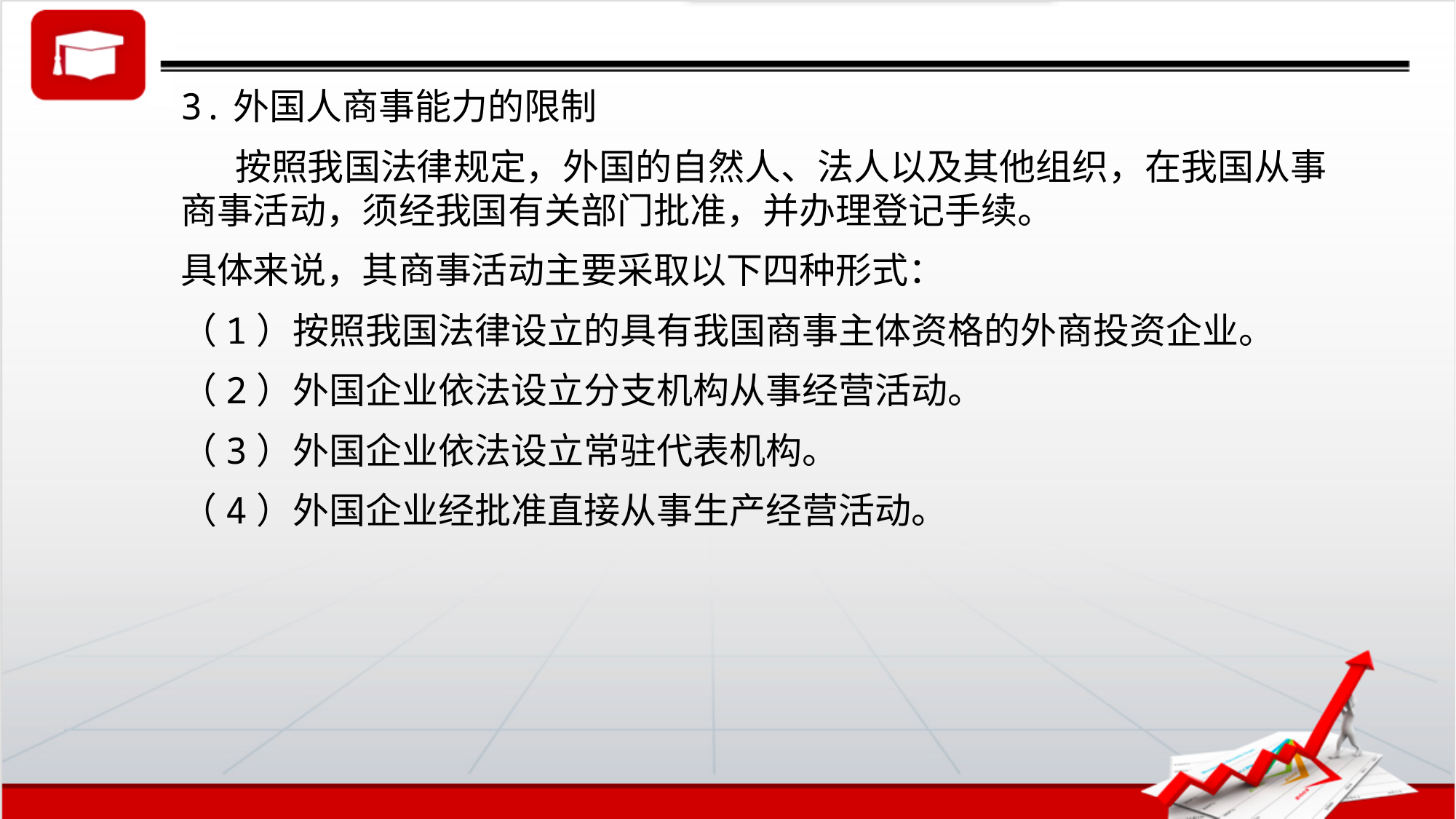

3.外国人商事能力的限制
按照我国法律规定，外国的自然人、法人以及其他组织，在我国从事商事活动，须经我国有关部门批准，并办理登记手续。
具体来说，其商事活动主要采取以下四种形式：
（1）按照我国法律设立的具有我国商事主体资格的外商投资企业。
（2）外国企业依法设立分支机构从事经营活动。
（3）外国企业依法设立常驻代表机构。
（4）外国企业经批准直接从事生产经营活动。